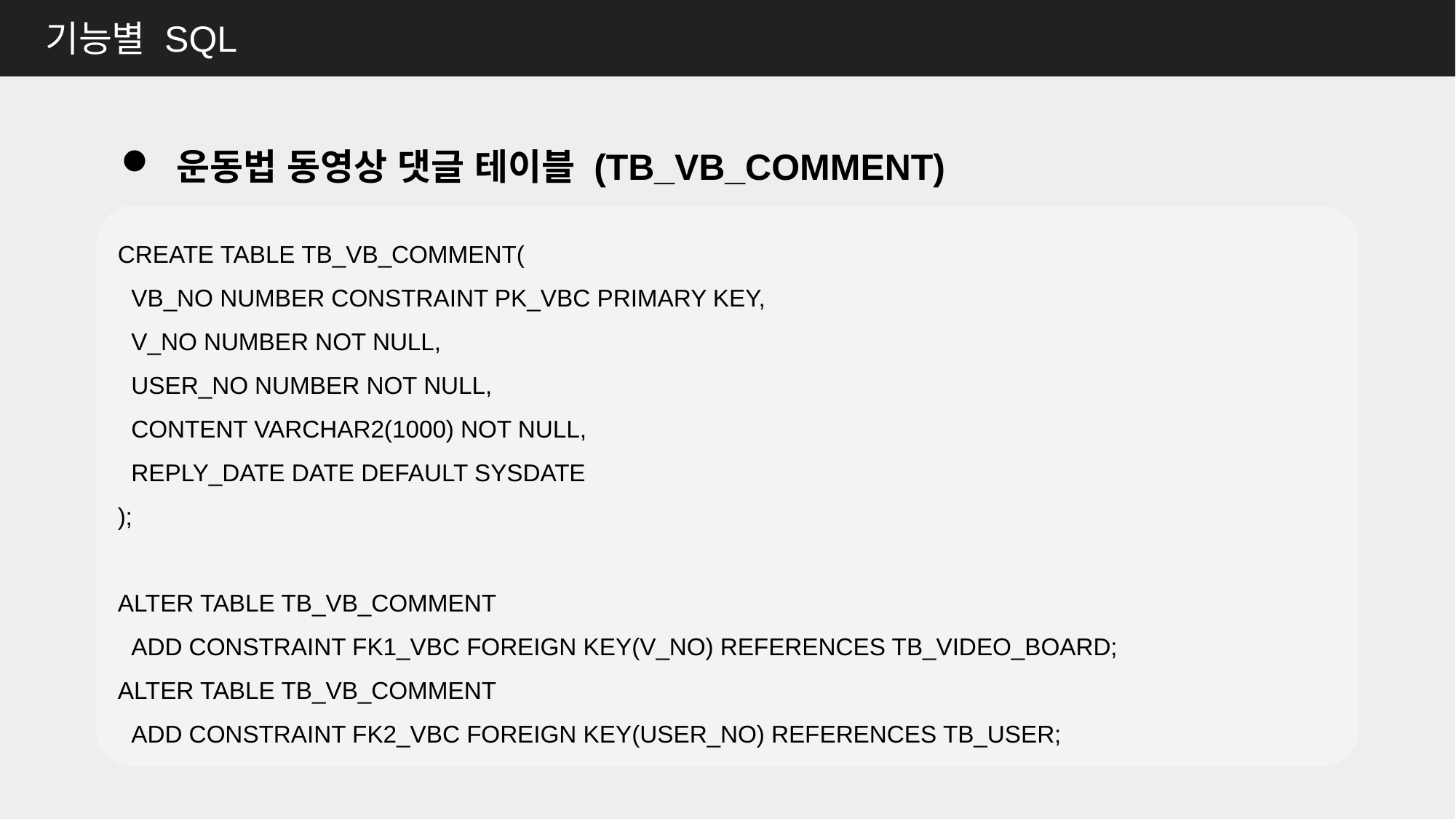

기능별 SQL
 운동법 동영상 댓글 테이블 (TB_VB_COMMENT)
CREATE TABLE TB_VB_COMMENT(
  VB_NO NUMBER CONSTRAINT PK_VBC PRIMARY KEY,
  V_NO NUMBER NOT NULL,
  USER_NO NUMBER NOT NULL,
  CONTENT VARCHAR2(1000) NOT NULL,
  REPLY_DATE DATE DEFAULT SYSDATE
);

ALTER TABLE TB_VB_COMMENT
  ADD CONSTRAINT FK1_VBC FOREIGN KEY(V_NO) REFERENCES TB_VIDEO_BOARD;
ALTER TABLE TB_VB_COMMENT
  ADD CONSTRAINT FK2_VBC FOREIGN KEY(USER_NO) REFERENCES TB_USER;